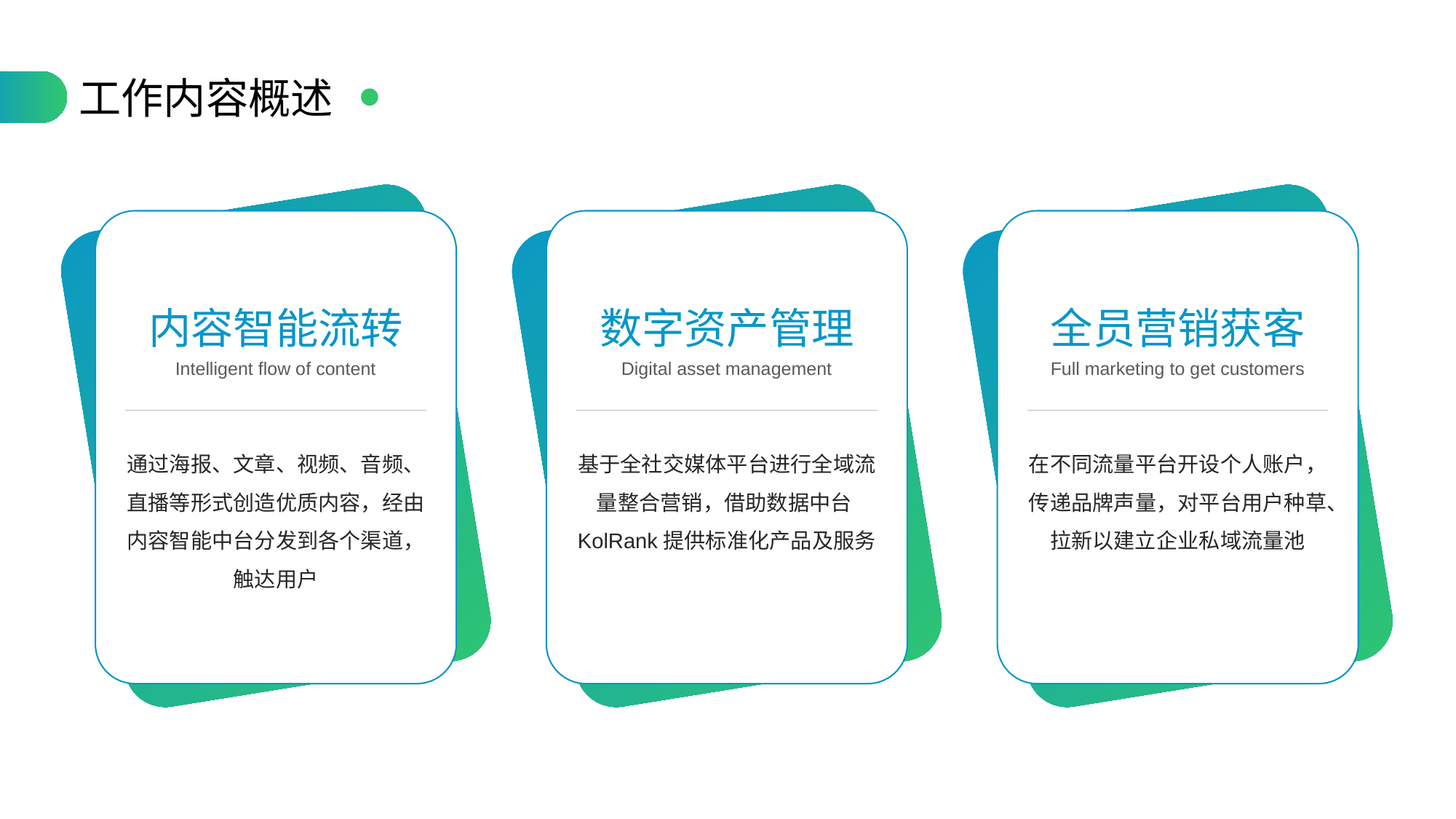

工作内容概述

内容智能流转
数字资产管理
全员营销获客
Intelligent flow of content
Digital asset management
Full marketing to get customers
通过海报、文章、视频、音频、直播等形式创造优质内容，经由内容智能中台分发到各个渠道，触达用户
基于全社交媒体平台进行全域流量整合营销，借助数据中台KolRank提供标准化产品及服务
在不同流量平台开设个人账户，传递品牌声量，对平台用户种草、拉新以建立企业私域流量池